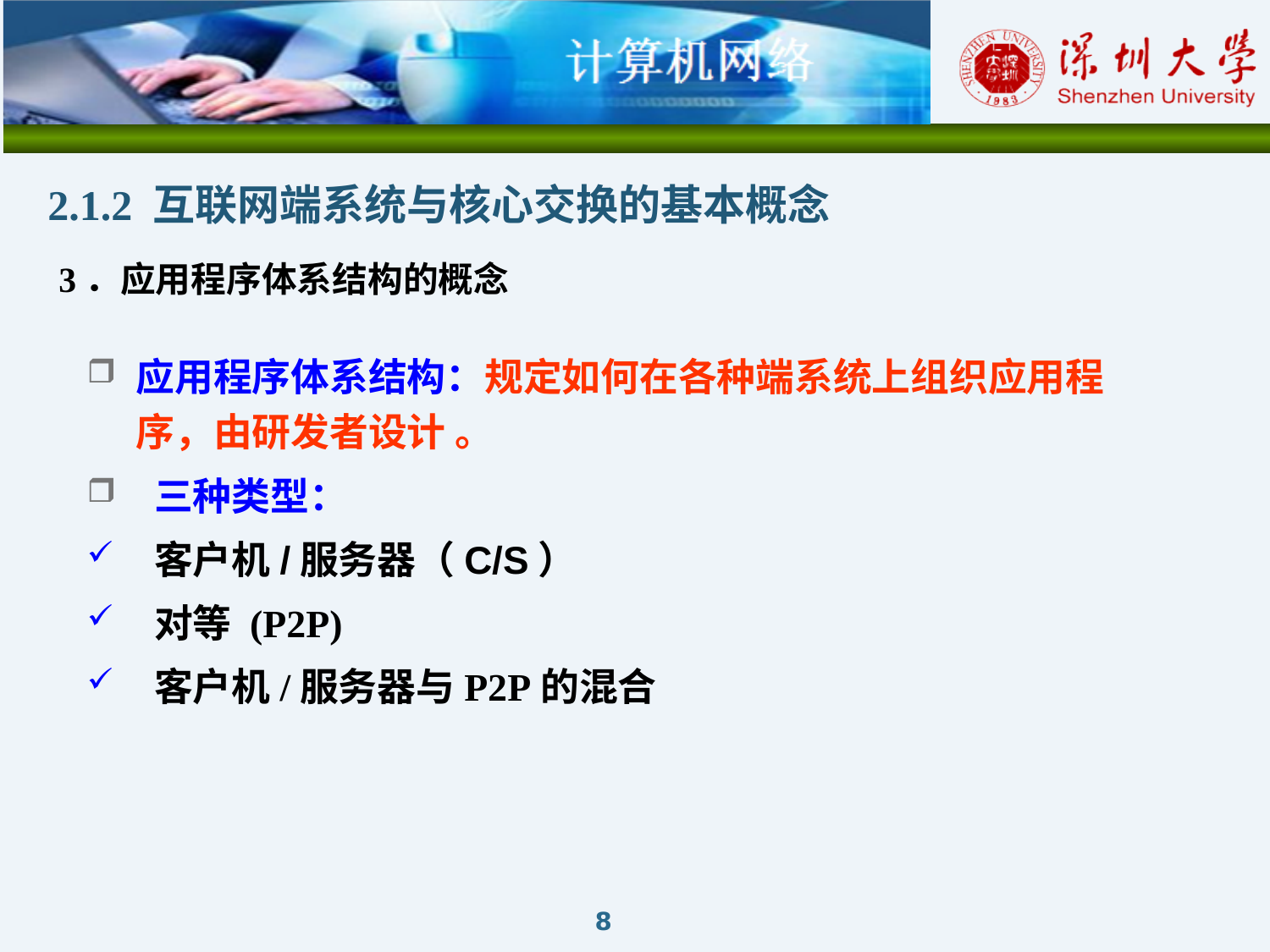

2.1.2 互联网端系统与核心交换的基本概念
 3．应用程序体系结构的概念
应用程序体系结构：规定如何在各种端系统上组织应用程序，由研发者设计 。
 三种类型：
 客户机/服务器（C/S）
 对等 (P2P)
 客户机/服务器与P2P的混合
8